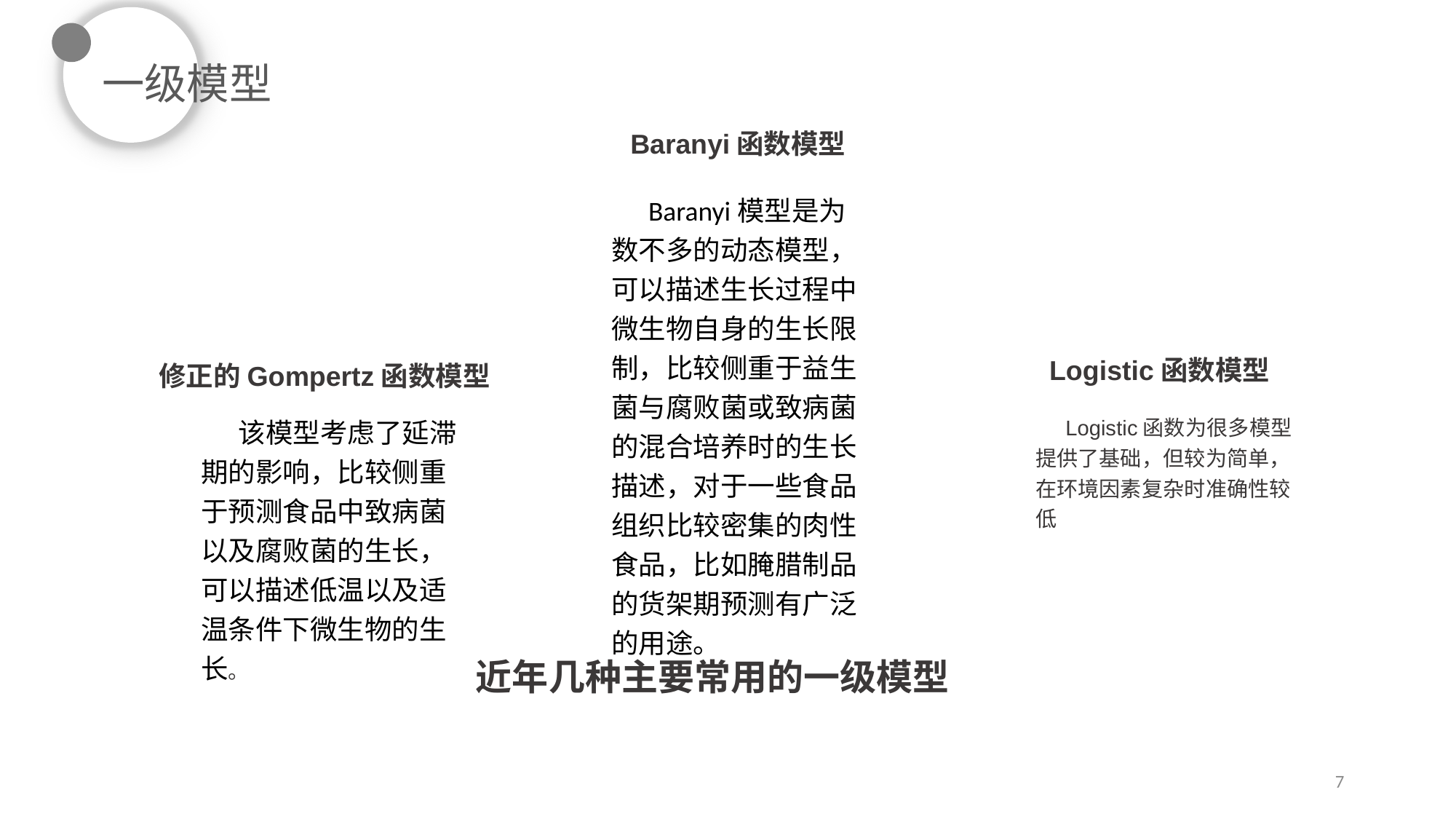

一级模型
Baranyi函数模型
      Baranyi模型是为数不多的动态模型，可以描述生长过程中微生物自身的生长限制，比较侧重于益生菌与腐败菌或致病菌的混合培养时的生长描述，对于一些食品组织比较密集的肉性食品，比如腌腊制品的货架期预测有广泛的用途。
Logistic函数模型
修正的Gompertz函数模型
     该模型考虑了延滞期的影响，比较侧重于预测食品中致病菌以及腐败菌的生长，可以描述低温以及适温条件下微生物的生长。
     Logistic函数为很多模型提供了基础，但较为简单，在环境因素复杂时准确性较低
近年几种主要常用的一级模型
7